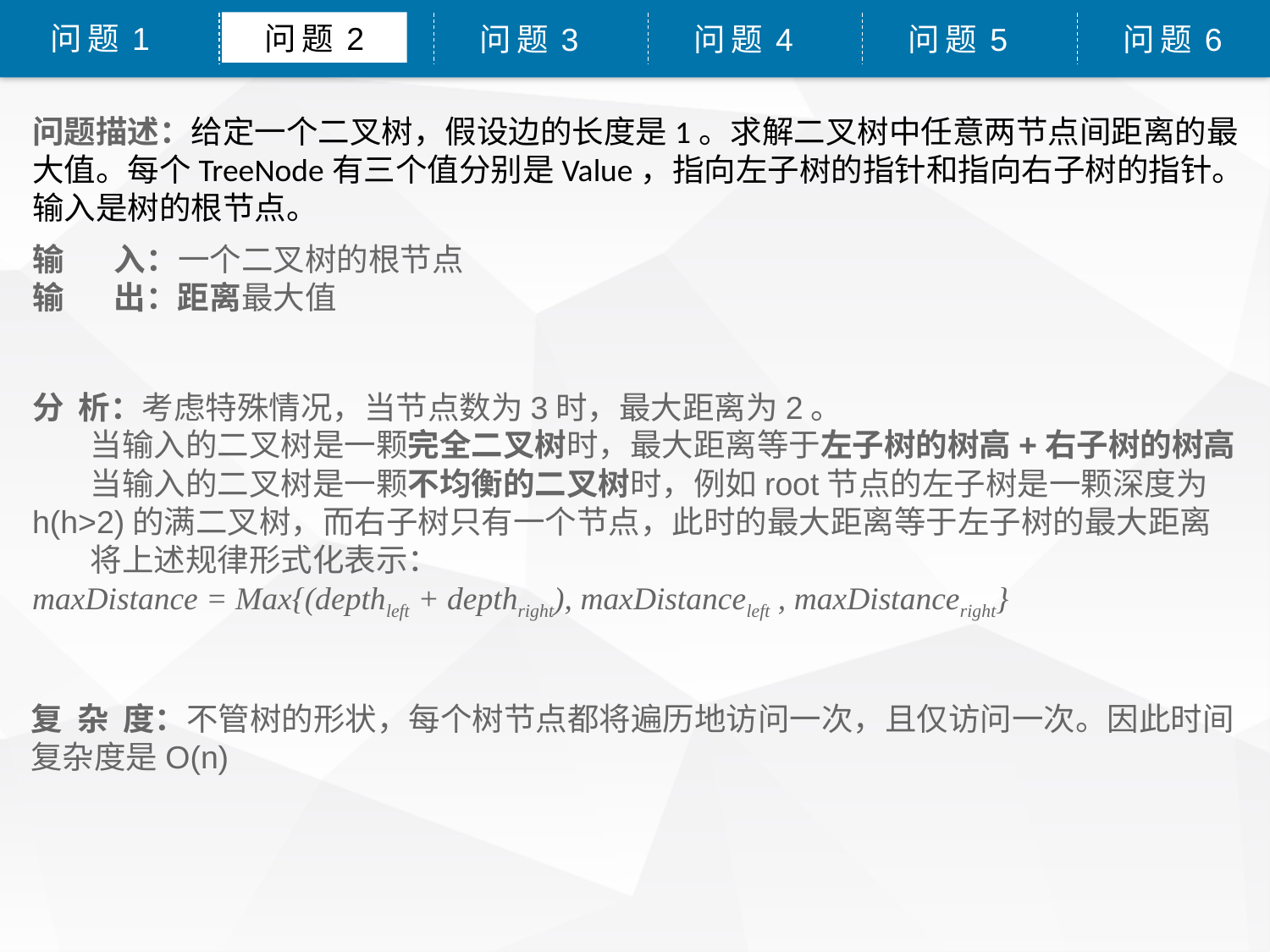

问题1
问题2
问题3
问题4
问题5
问题6
问题描述：给定一个二叉树，假设边的长度是1。求解二叉树中任意两节点间距离的最大值。每个TreeNode有三个值分别是Value，指向左子树的指针和指向右子树的指针。输入是树的根节点。
输       入：一个二叉树的根节点
输       出：距离最大值
分  析：考虑特殊情况，当节点数为3时，最大距离为2。
       当输入的二叉树是一颗完全二叉树时，最大距离等于左子树的树高+右子树的树高
       当输入的二叉树是一颗不均衡的二叉树时，例如root节点的左子树是一颗深度为h(h>2)的满二叉树，而右子树只有一个节点，此时的最大距离等于左子树的最大距离
       将上述规律形式化表示：
maxDistance = Max{(depthleft + depthright), maxDistanceleft , maxDistanceright}
复  杂  度：不管树的形状，每个树节点都将遍历地访问一次，且仅访问一次。因此时间复杂度是O(n)